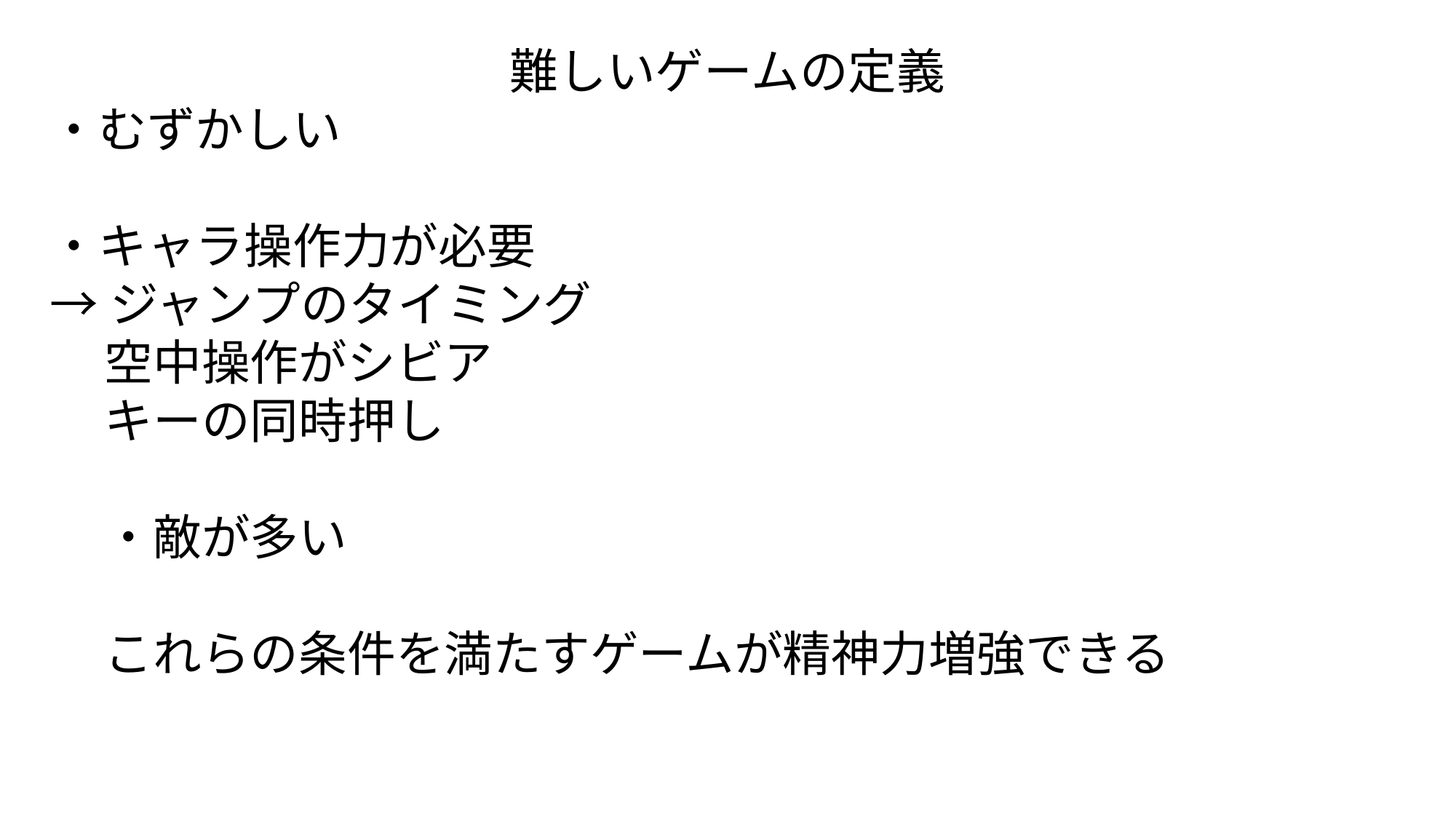

難しいゲームの定義
・むずかしい

・キャラ操作力が必要
→ジャンプのタイミング
空中操作がシビア
キーの同時押し

・敵が多い

これらの条件を満たすゲームが精神力増強できる